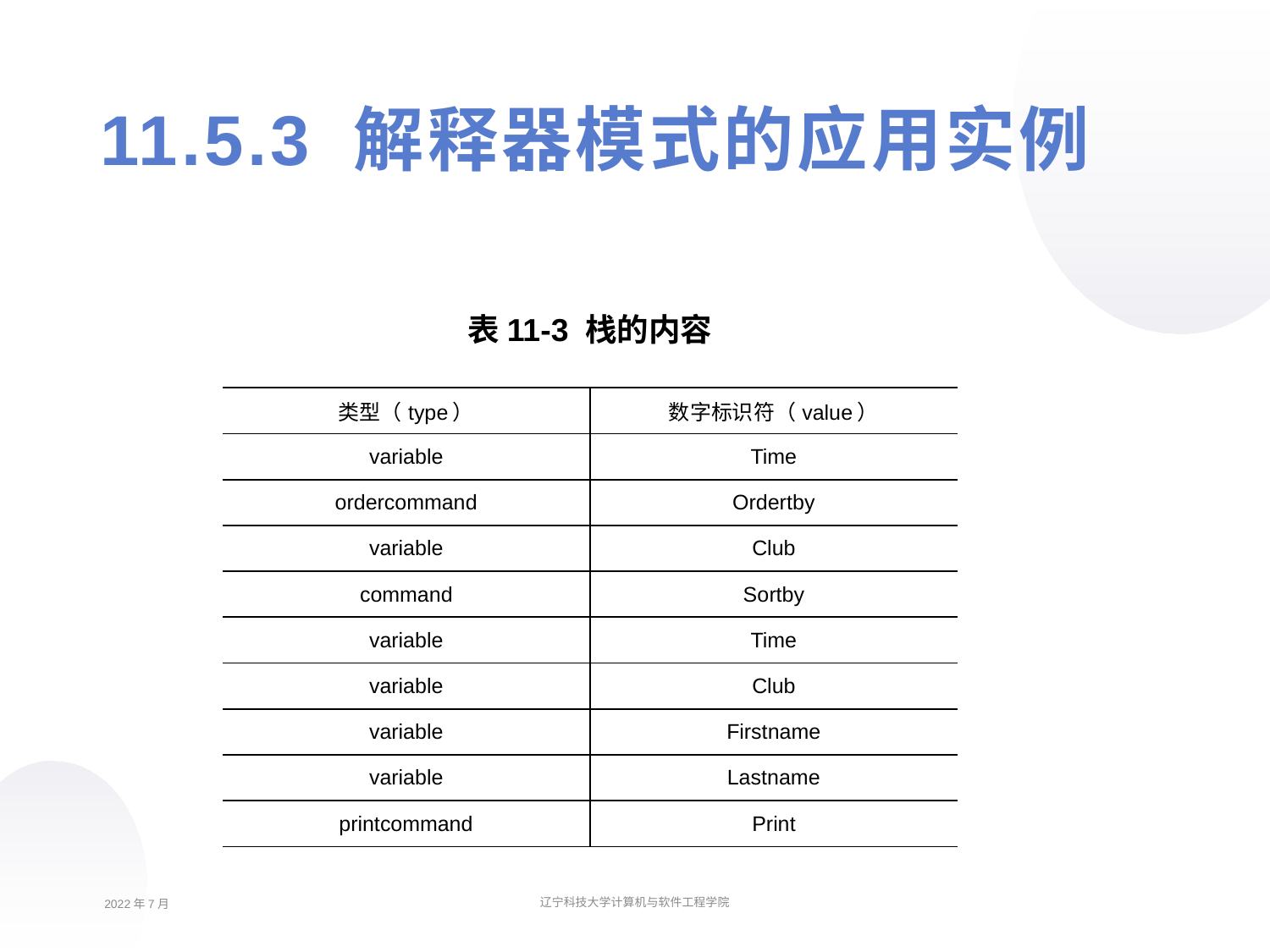

11.5.3 解释器模式的应用实例
表11-3 栈的内容
| 类型（type） | 数字标识符（value） |
| --- | --- |
| variable | Time |
| ordercommand | Ordertby |
| variable | Club |
| command | Sortby |
| variable | Time |
| variable | Club |
| variable | Firstname |
| variable | Lastname |
| printcommand | Print |

2022年7月
辽宁科技大学计算机与软件工程学院
157